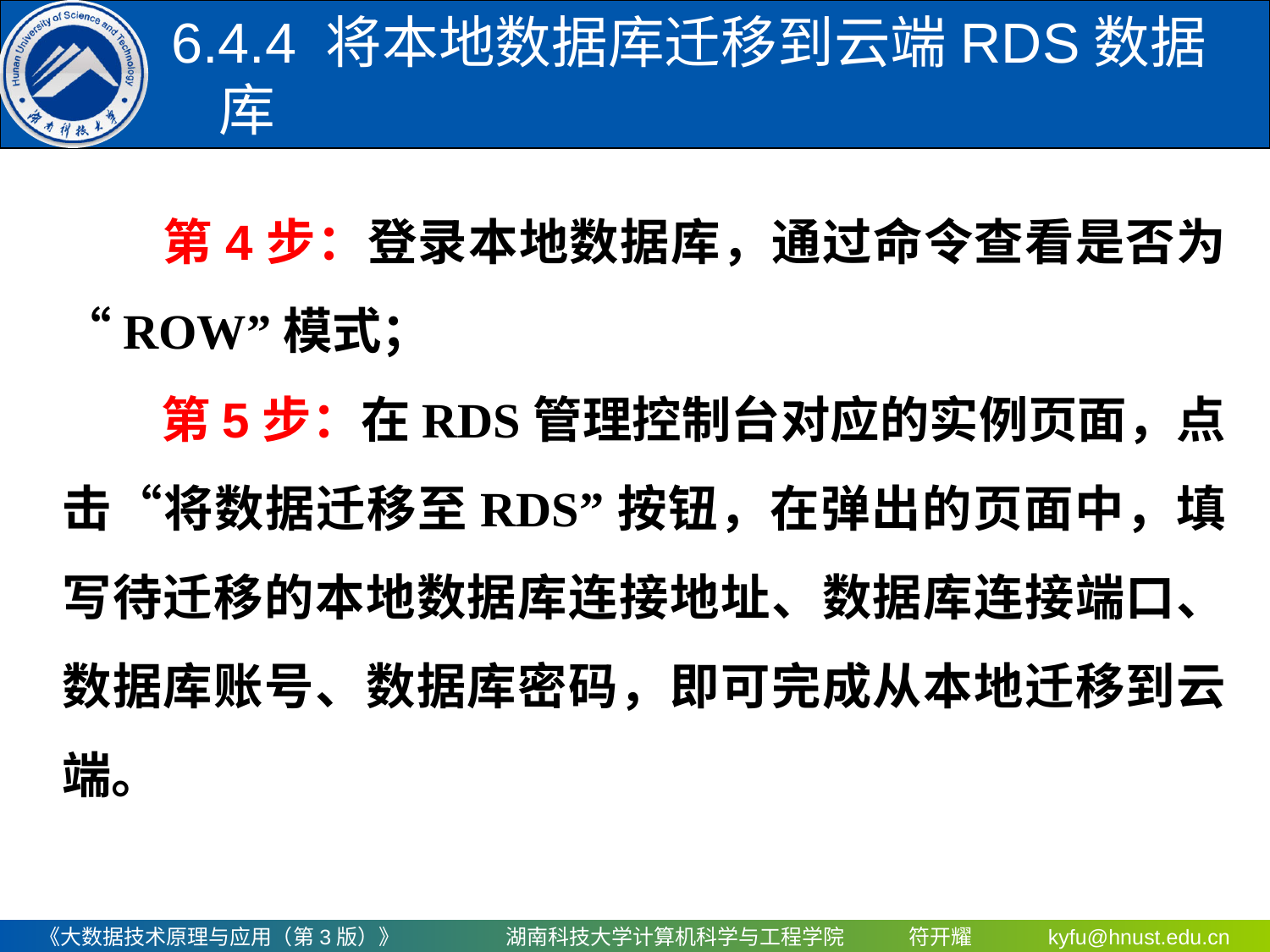

6.4.4 将本地数据库迁移到云端RDS数据库
　　第4步：登录本地数据库，通过命令查看是否为“ROW”模式；
　　第5步：在RDS管理控制台对应的实例页面，点击“将数据迁移至RDS”按钮，在弹出的页面中，填写待迁移的本地数据库连接地址、数据库连接端口、数据库账号、数据库密码，即可完成从本地迁移到云端。